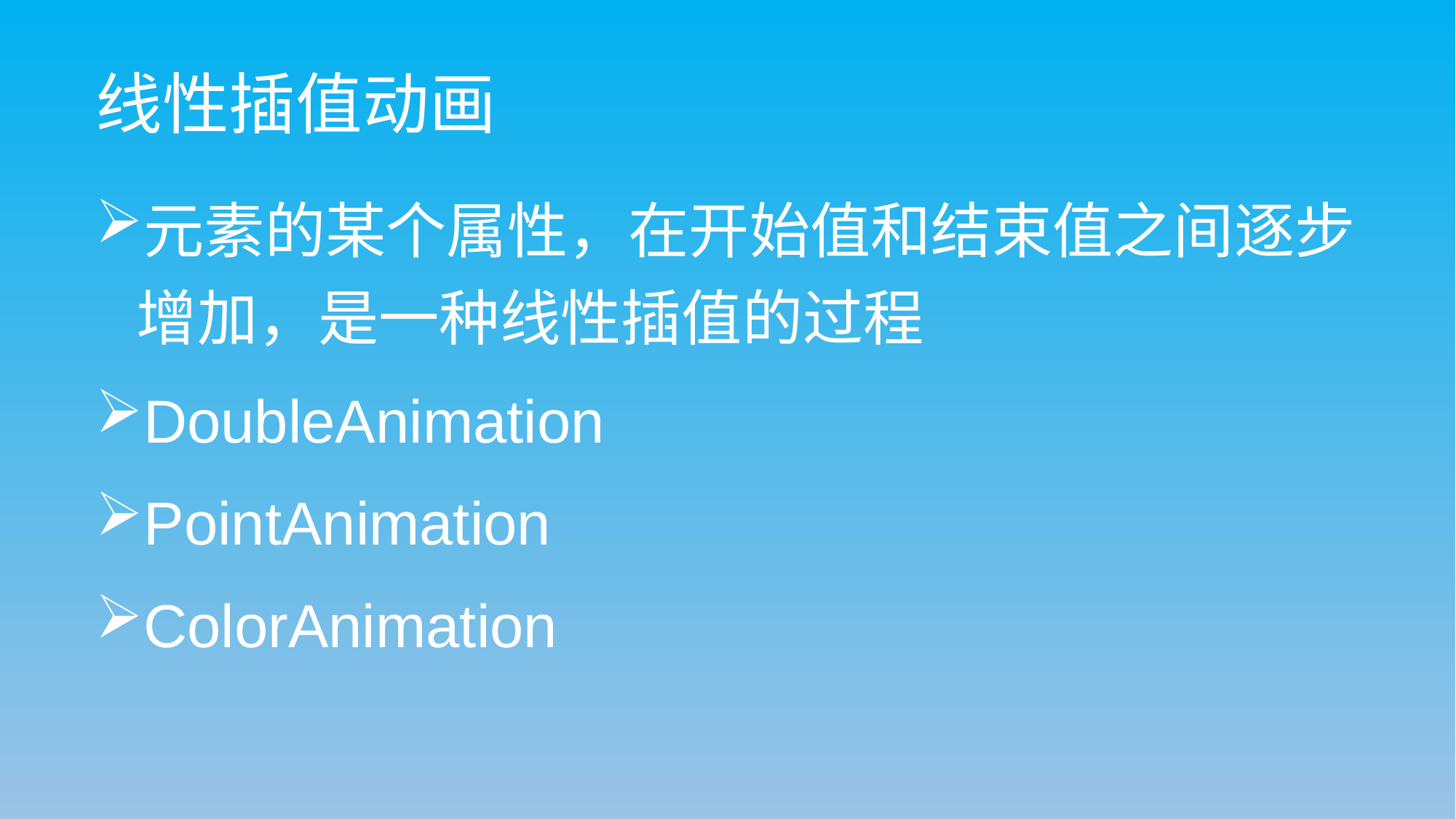

# 线性插值动画
元素的某个属性，在开始值和结束值之间逐步增加，是一种线性插值的过程
DoubleAnimation
PointAnimation
ColorAnimation